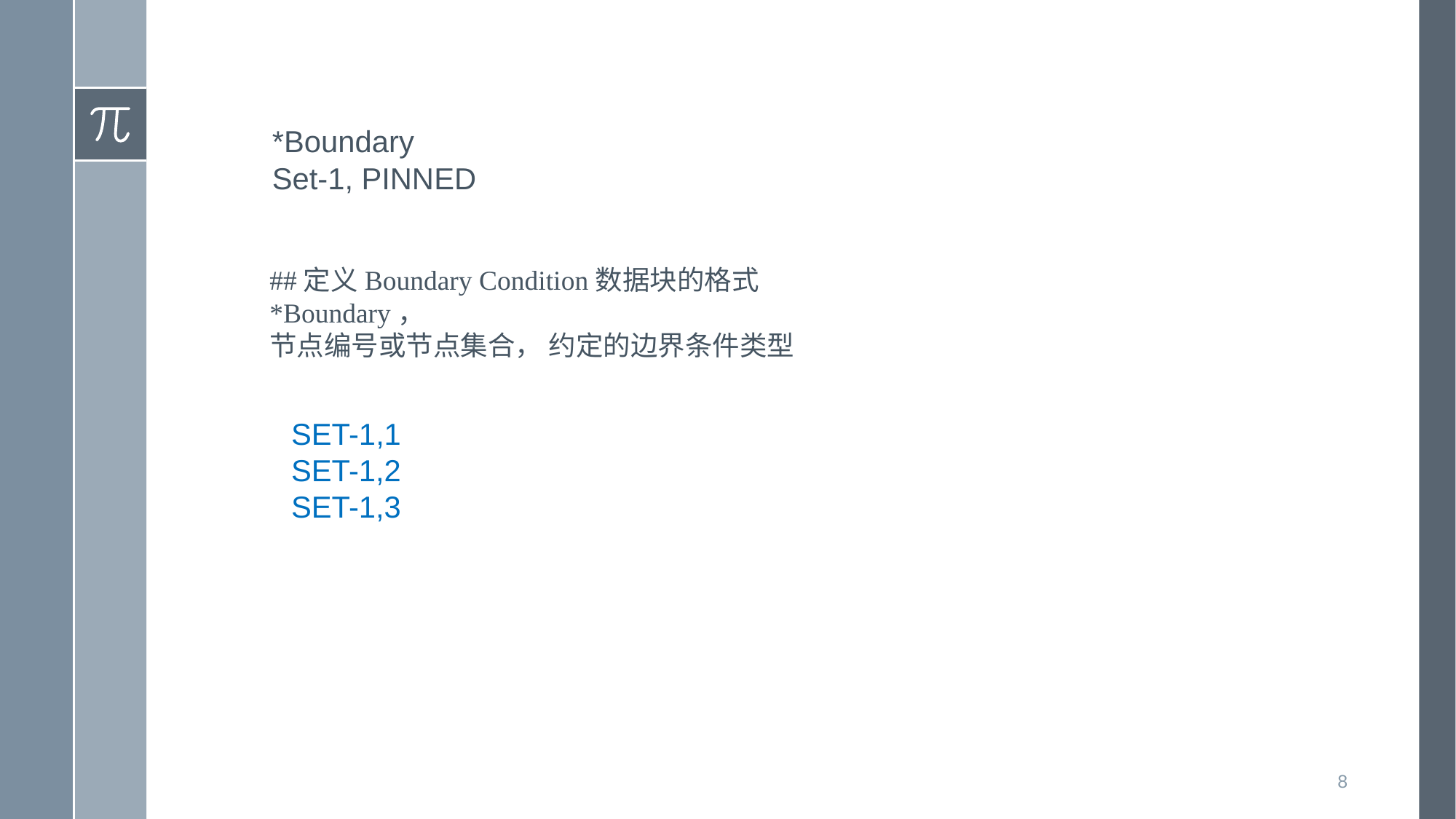

*Boundary
Set-1, PINNED
##定义Boundary Condition数据块的格式
*Boundary，
节点编号或节点集合， 约定的边界条件类型
SET-1,1
SET-1,2
SET-1,3
8